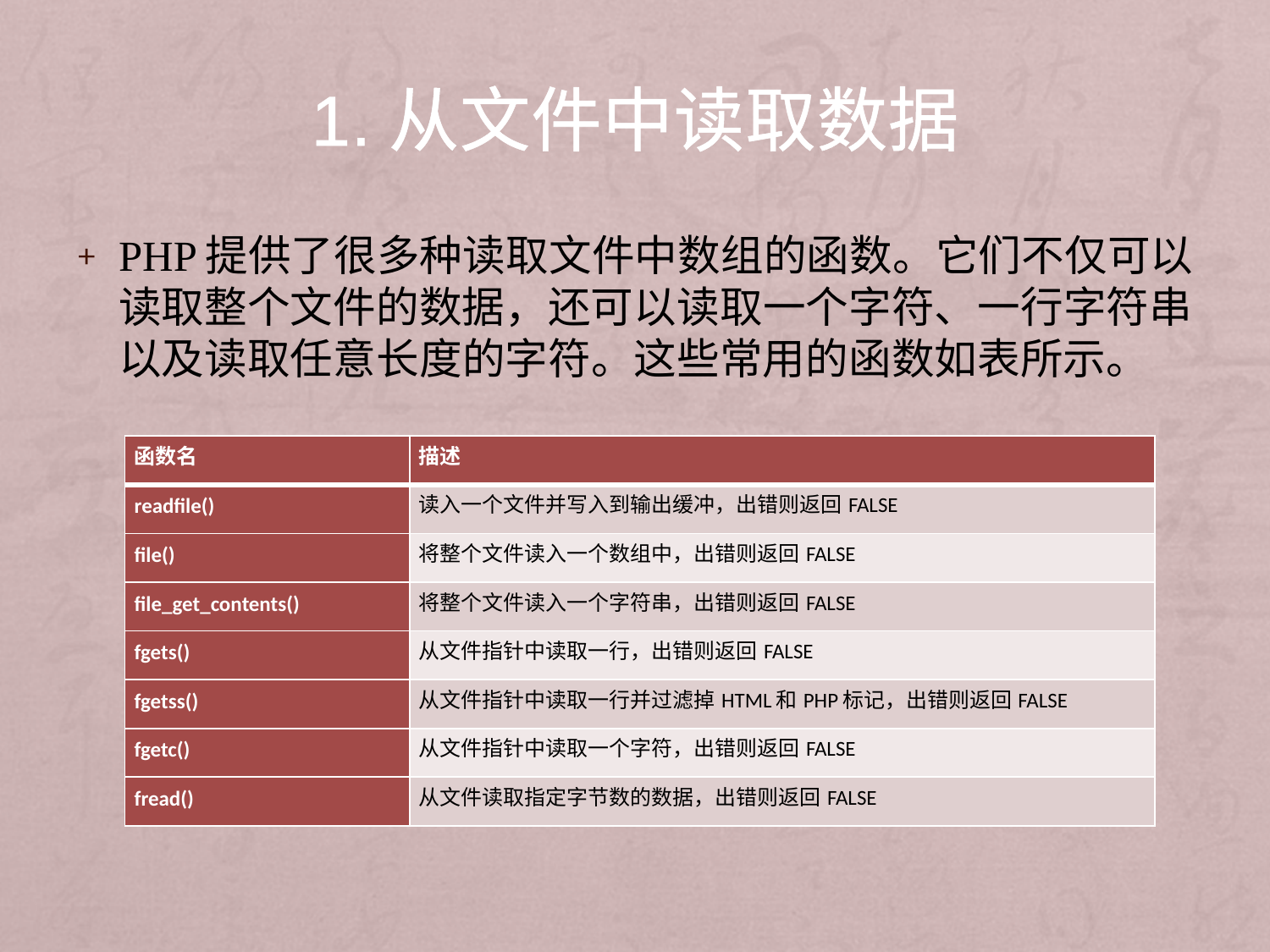

# 1.从文件中读取数据
PHP提供了很多种读取文件中数组的函数。它们不仅可以读取整个文件的数据，还可以读取一个字符、一行字符串以及读取任意长度的字符。这些常用的函数如表所示。
| 函数名 | 描述 |
| --- | --- |
| readfile() | 读入一个文件并写入到输出缓冲，出错则返回FALSE |
| file() | 将整个文件读入一个数组中，出错则返回FALSE |
| file\_get\_contents() | 将整个文件读入一个字符串，出错则返回FALSE |
| fgets() | 从文件指针中读取一行，出错则返回FALSE |
| fgetss() | 从文件指针中读取一行并过滤掉HTML和PHP标记，出错则返回FALSE |
| fgetc() | 从文件指针中读取一个字符，出错则返回FALSE |
| fread() | 从文件读取指定字节数的数据，出错则返回FALSE |